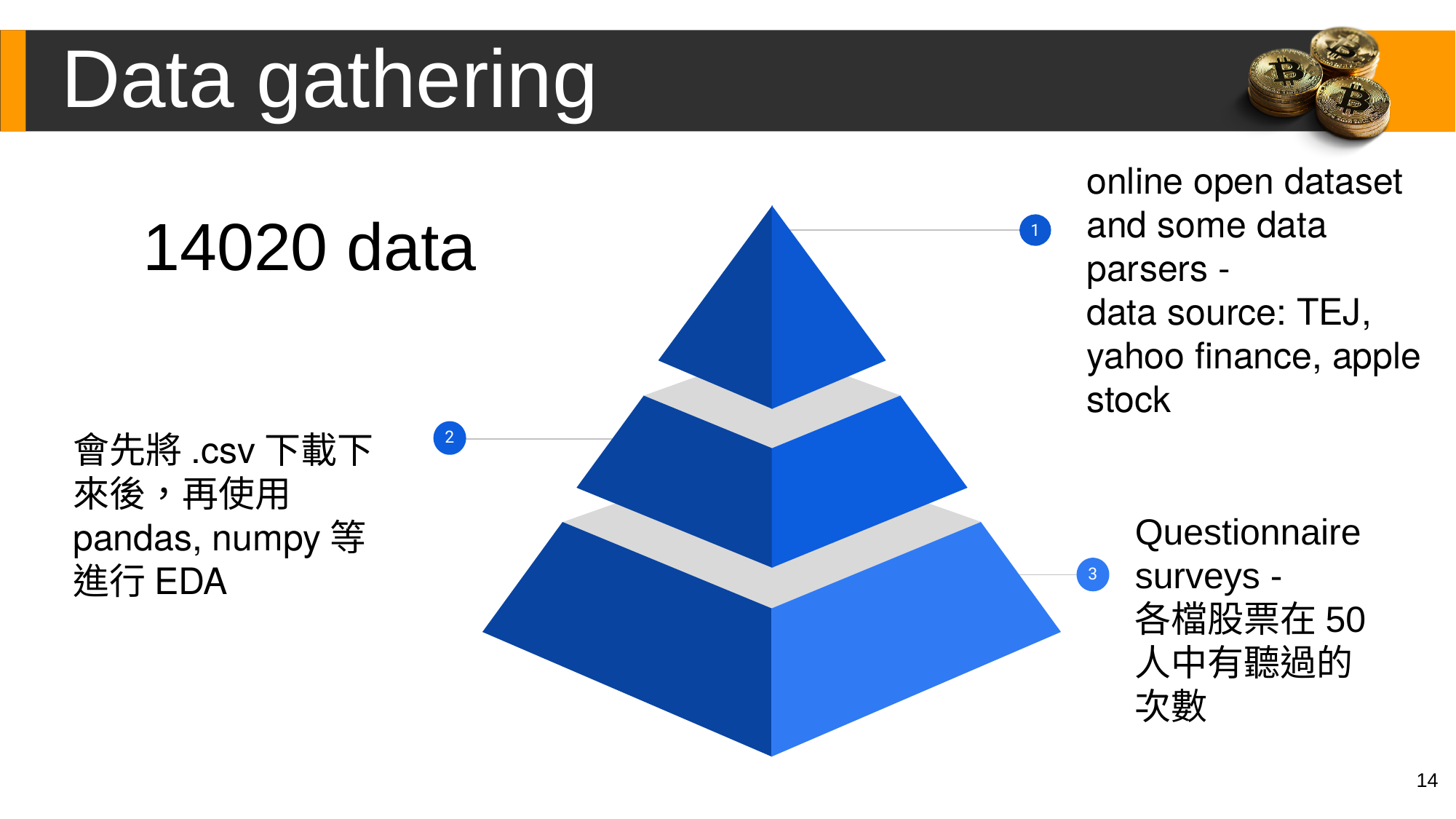

Data gathering
online open dataset and some data parsers -
data source: TEJ, yahoo finance, apple stock

14020 data
1

2

會先將.csv下載下來後，再使用pandas, numpy等進行EDA

Questionnaire surveys -
各檔股票在50人中有聽過的次數
3

14